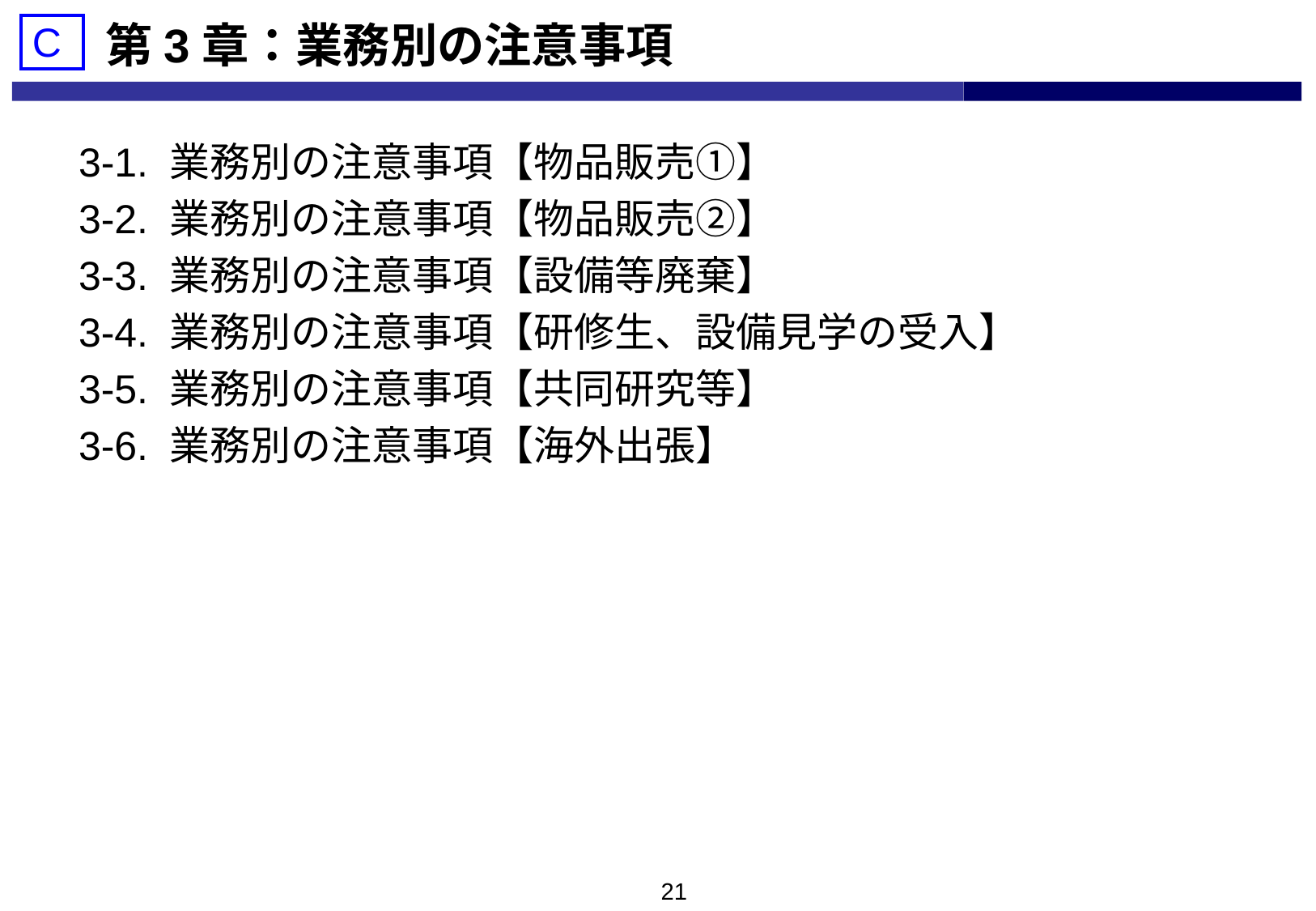

第3章：業務別の注意事項

3-1. 業務別の注意事項【物品販売①】
3-2. 業務別の注意事項【物品販売②】
3-3. 業務別の注意事項【設備等廃棄】
3-4. 業務別の注意事項【研修生、設備見学の受入】
3-5. 業務別の注意事項【共同研究等】
3-6. 業務別の注意事項【海外出張】

21